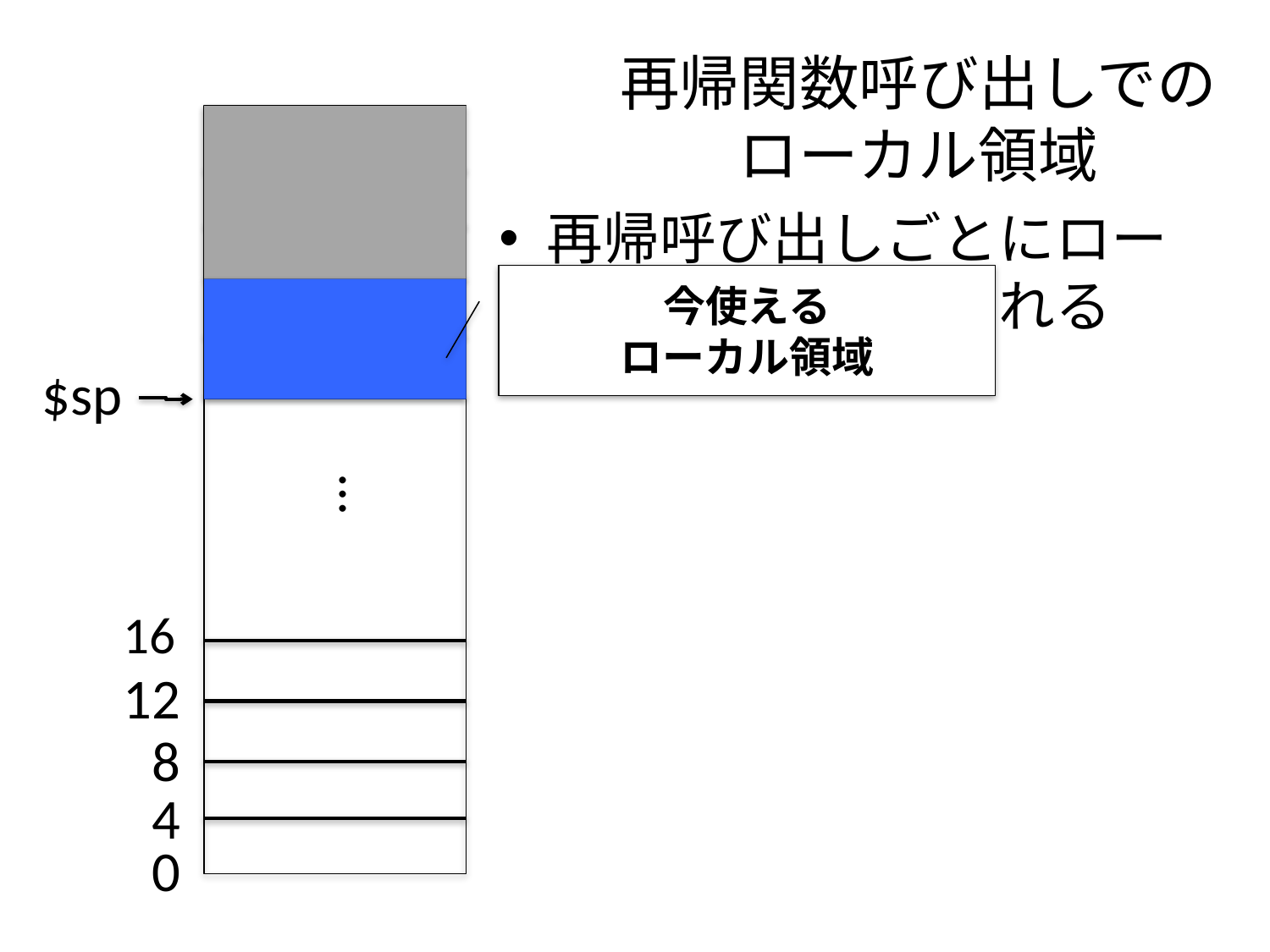

# 再帰関数呼び出しでのローカル領域

再帰呼び出しごとにローカル領域が確保される

今使える
ローカル領域

$sp
…
16
12
8
4
0